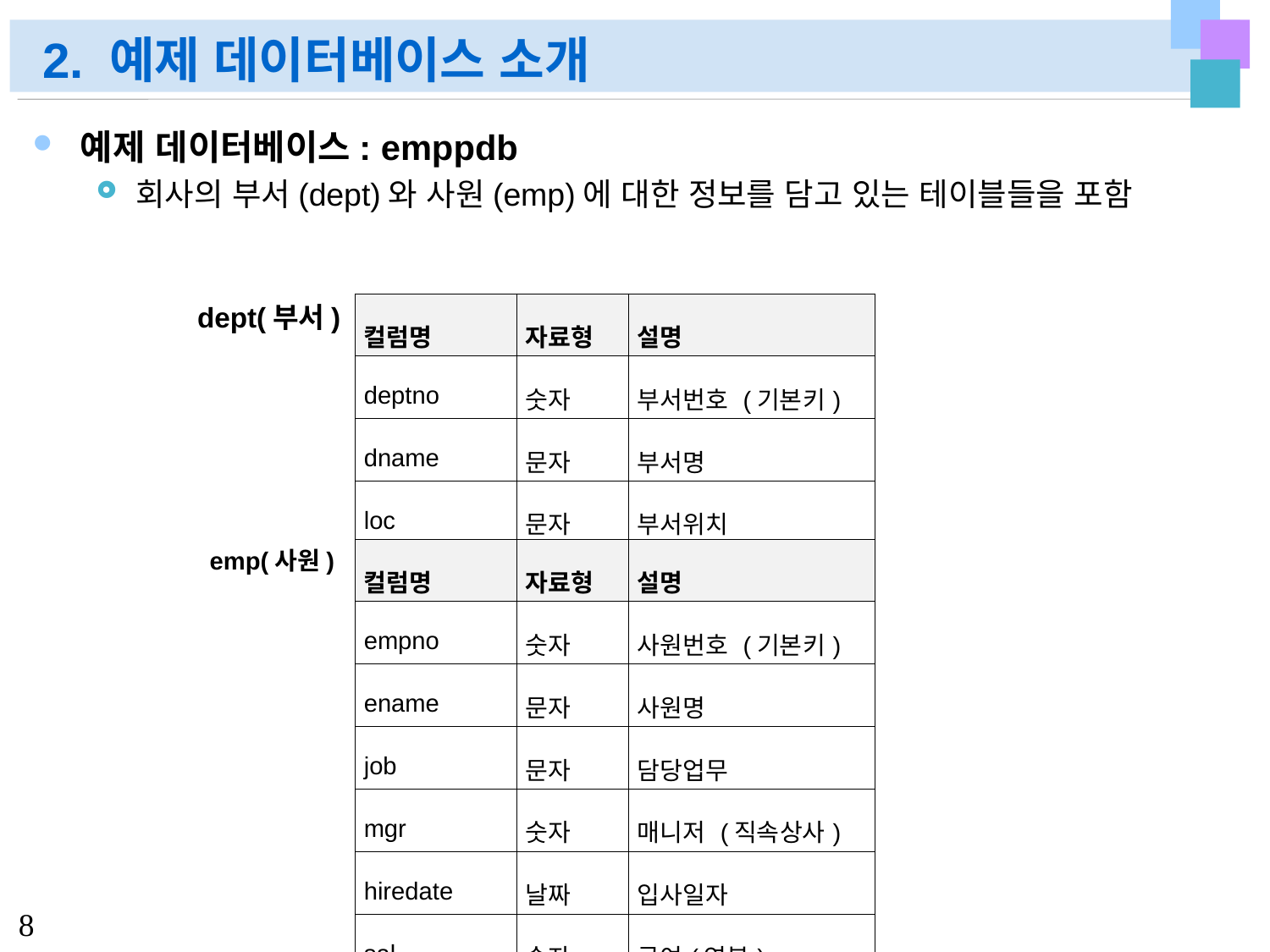

# 2. 예제 데이터베이스 소개
예제 데이터베이스: emppdb
회사의 부서(dept)와 사원(emp)에 대한 정보를 담고 있는 테이블들을 포함

dept(부서)
| 컬럼명 | 자료형 | 설명 |
| --- | --- | --- |
| deptno | 숫자 | 부서번호 (기본키) |
| dname | 문자 | 부서명 |
| loc | 문자 | 부서위치 |
emp(사원)
| 컬럼명 | 자료형 | 설명 |
| --- | --- | --- |
| empno | 숫자 | 사원번호 (기본키) |
| ename | 문자 | 사원명 |
| job | 문자 | 담당업무 |
| mgr | 숫자 | 매니저 (직속상사) |
| hiredate | 날짜 | 입사일자 |
| sal | 숫자 | 급여(연봉) |
| comm | 숫자 | 커미션(보너스) |
| deptno | 숫자 | 부서번호 |